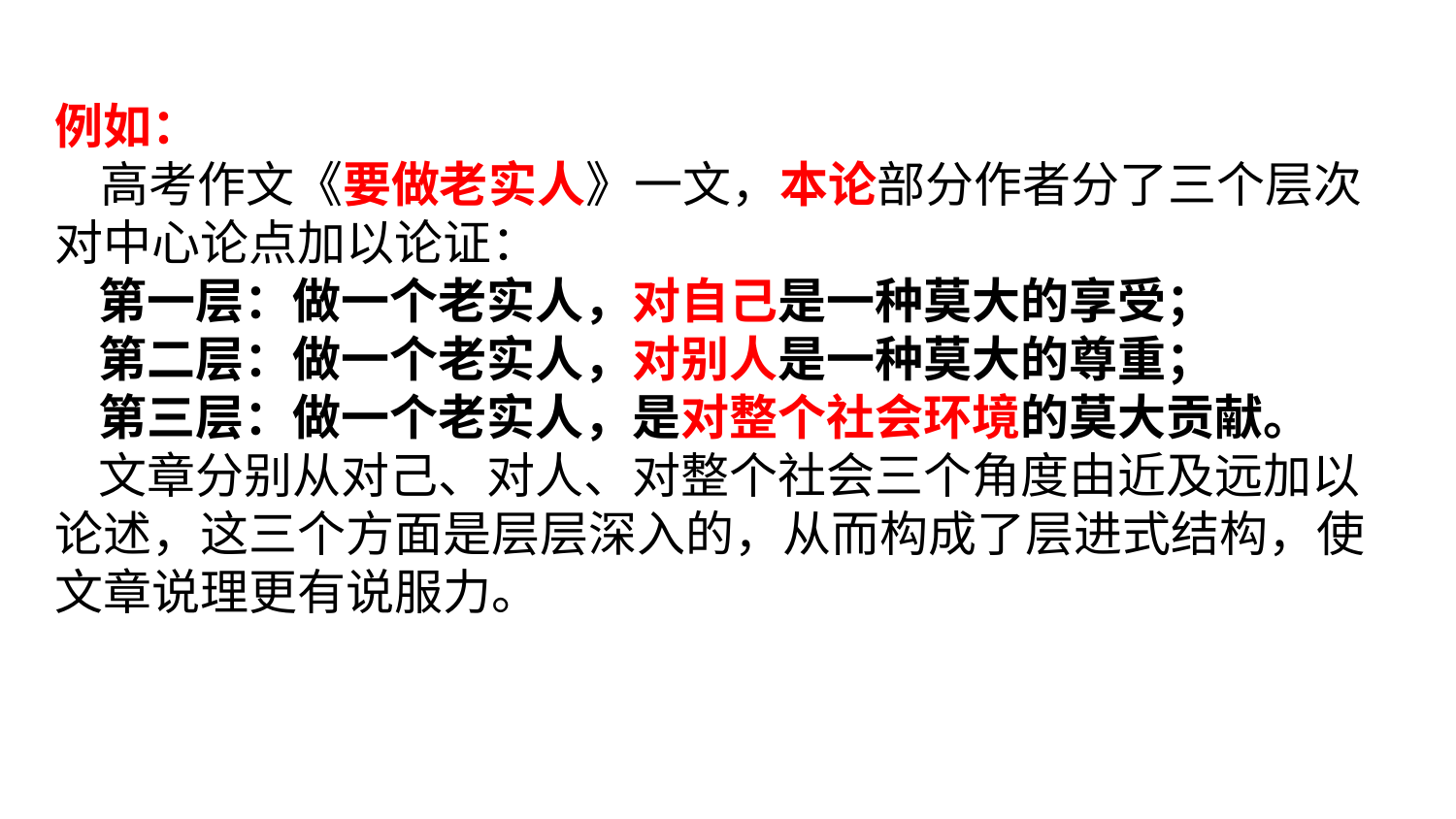

例如：
    高考作文《要做老实人》一文，本论部分作者分了三个层次对中心论点加以论证：
   第一层：做一个老实人，对自己是一种莫大的享受；
   第二层：做一个老实人，对别人是一种莫大的尊重；
   第三层：做一个老实人，是对整个社会环境的莫大贡献。
   文章分别从对己、对人、对整个社会三个角度由近及远加以论述，这三个方面是层层深入的，从而构成了层进式结构，使文章说理更有说服力。